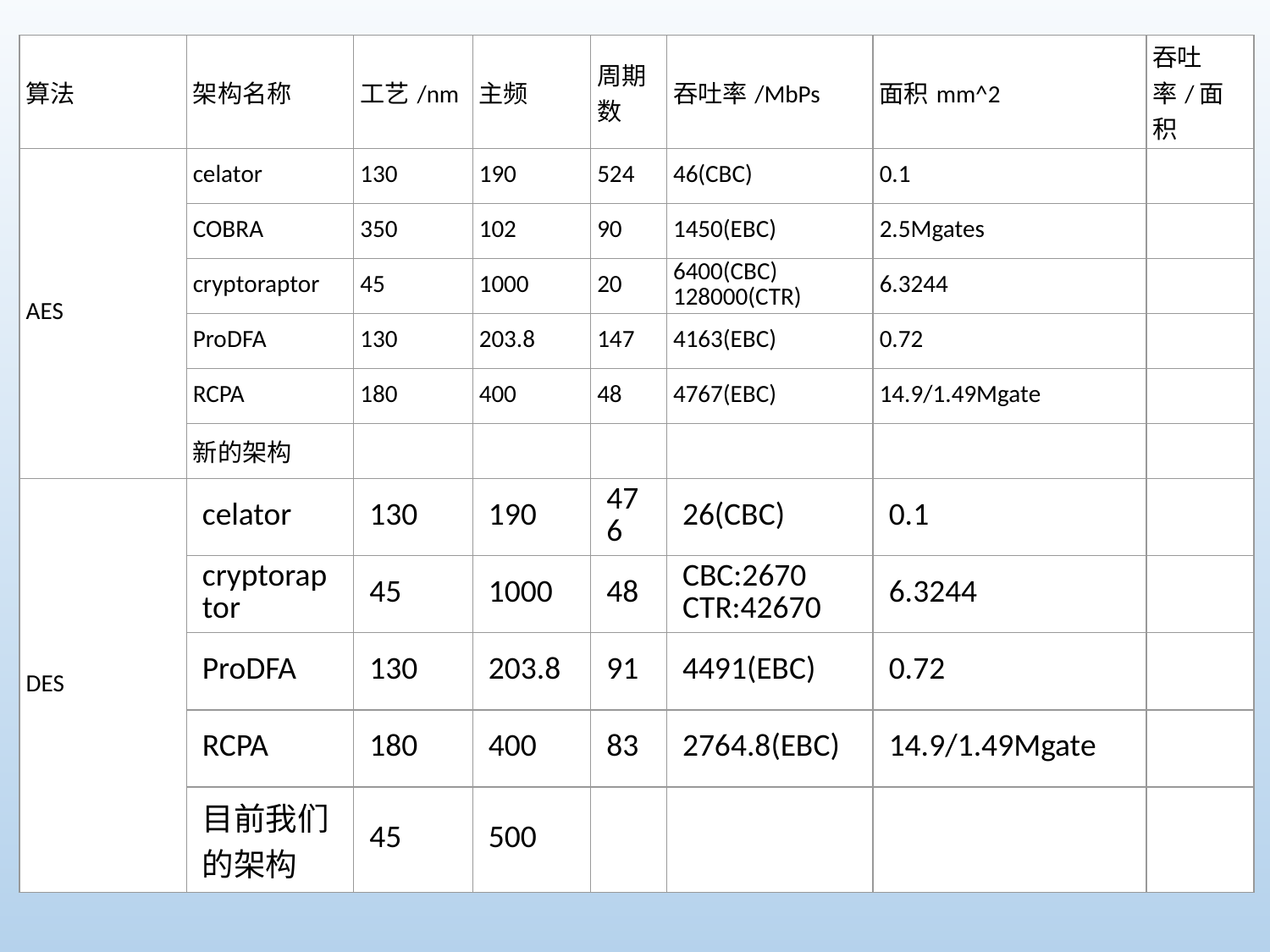

| 算法 | 架构名称 | 工艺/nm | 主频 | 周期数 | 吞吐率/MbPs | 面积mm^2 | 吞吐率/面积 |
| --- | --- | --- | --- | --- | --- | --- | --- |
| AES | celator | 130 | 190 | 524 | 46(CBC) | 0.1 |  |
|  | COBRA | 350 | 102 | 90 | 1450(EBC) | 2.5Mgates |  |
|  | cryptoraptor | 45 | 1000 | 20 | 6400(CBC) 128000(CTR) | 6.3244 |  |
|  | ProDFA | 130 | 203.8 | 147 | 4163(EBC) | 0.72 |  |
|  | RCPA | 180 | 400 | 48 | 4767(EBC) | 14.9/1.49Mgate |  |
|  | 新的架构 |  |  |  |  |  |  |
| DES | celator | 130 | 190 | 476 | 26(CBC) | 0.1 |  |
|  | cryptoraptor | 45 | 1000 | 48 | CBC:2670 CTR:42670 | 6.3244 |  |
|  | ProDFA | 130 | 203.8 | 91 | 4491(EBC) | 0.72 |  |
|  | RCPA | 180 | 400 | 83 | 2764.8(EBC) | 14.9/1.49Mgate |  |
|  | 目前我们的架构 | 45 | 500 |  |  |  |  |